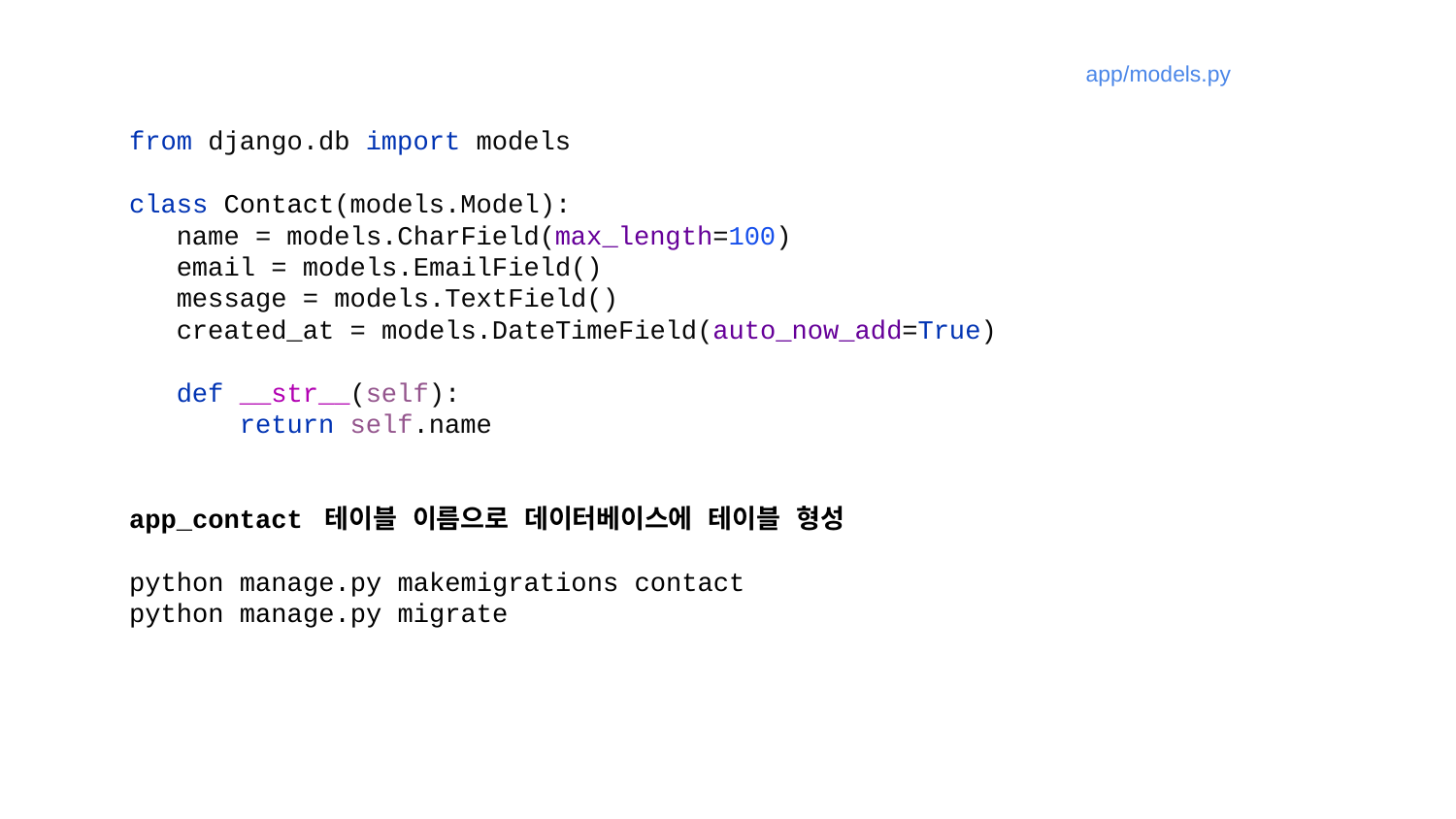

app/models.py

from django.db import models

class Contact(models.Model):
   name = models.CharField(max_length=100)
   email = models.EmailField()
   message = models.TextField()
   created_at = models.DateTimeField(auto_now_add=True)

   def __str__(self):
       return self.name

app_contact 테이블 이름으로 데이터베이스에 테이블 형성

python manage.py makemigrations contact
python manage.py migrate